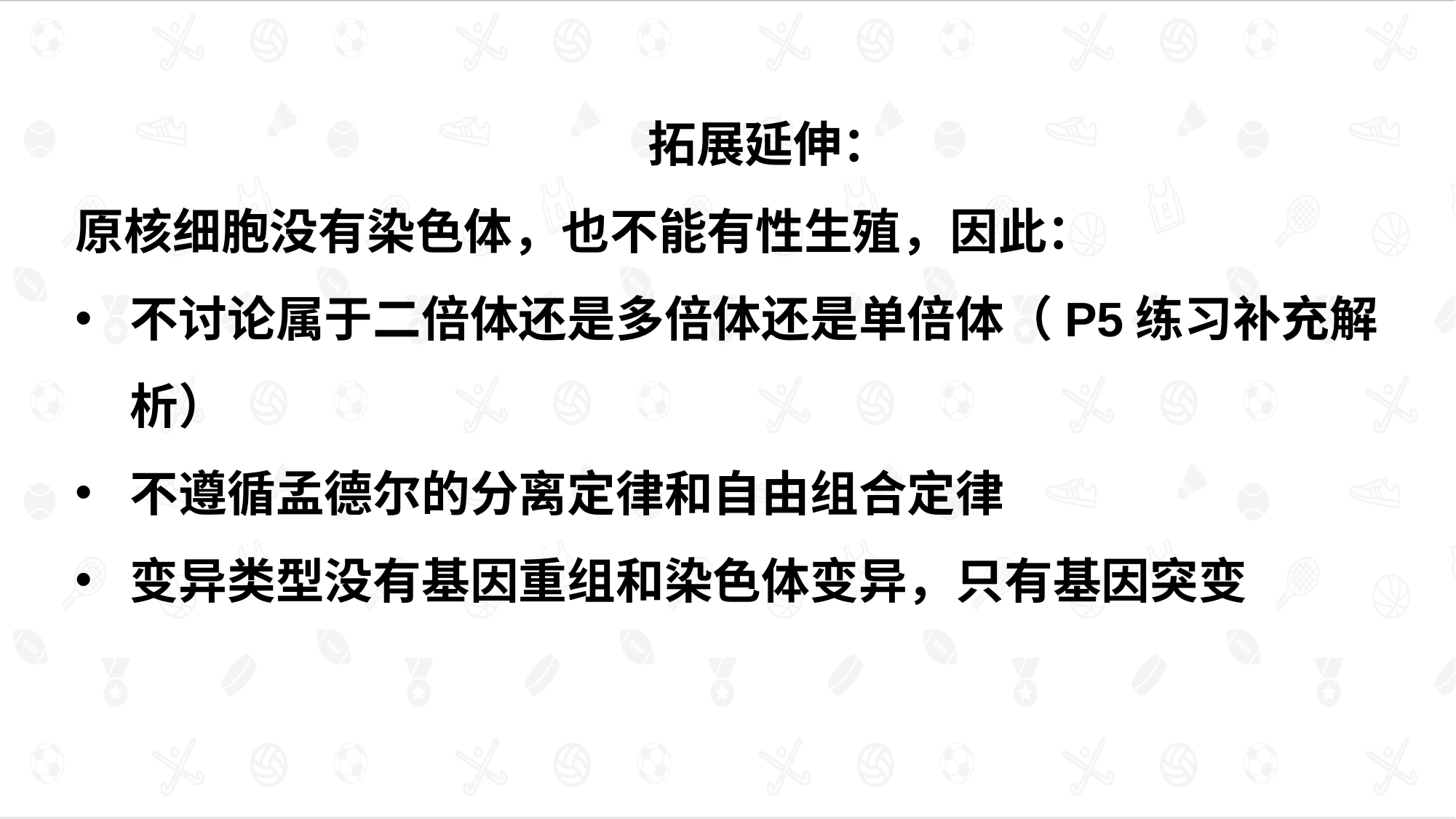

拓展延伸：
原核细胞没有染色体，也不能有性生殖，因此：
不讨论属于二倍体还是多倍体还是单倍体（P5练习补充解析）
不遵循孟德尔的分离定律和自由组合定律
变异类型没有基因重组和染色体变异，只有基因突变